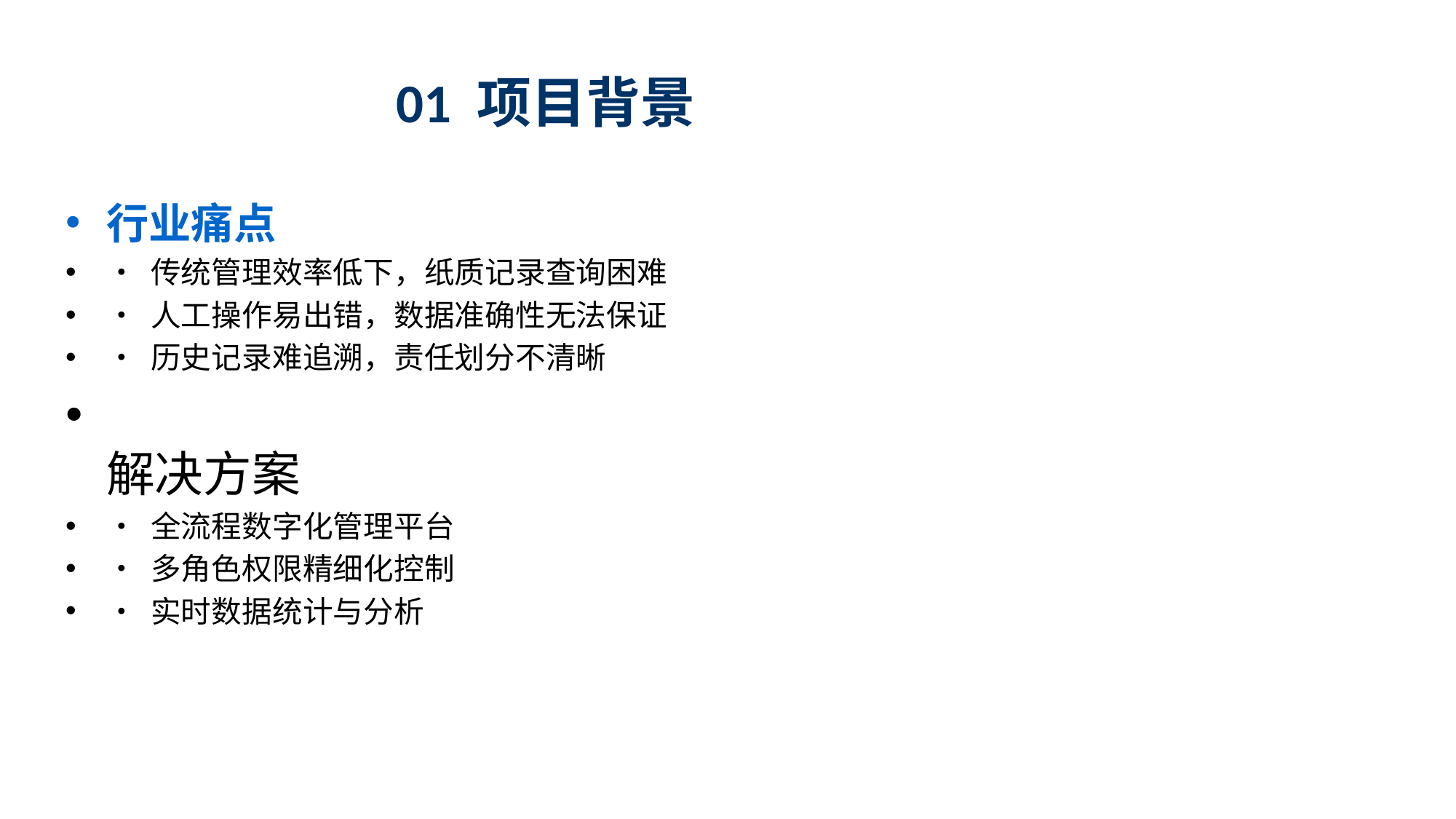

# 01 项目背景
行业痛点
• 传统管理效率低下，纸质记录查询困难
• 人工操作易出错，数据准确性无法保证
• 历史记录难追溯，责任划分不清晰
解决方案
• 全流程数字化管理平台
• 多角色权限精细化控制
• 实时数据统计与分析